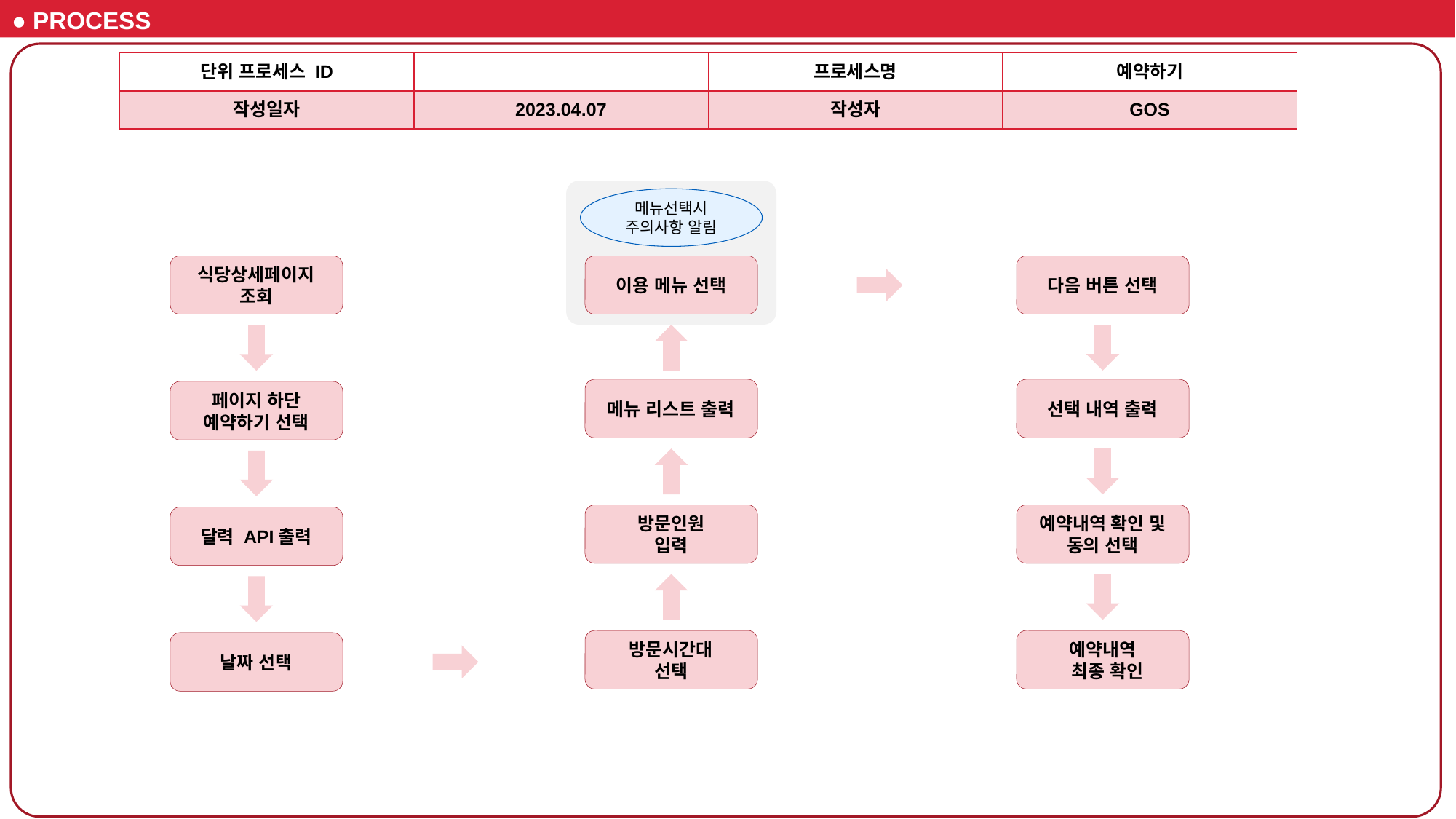

● PROCESS

| 단위 프로세스 ID |  | 프로세스명 | 예약하기 |
| --- | --- | --- | --- |
| 작성일자 | 2023.04.07 | 작성자 | GOS |

메뉴선택시 주의사항 알림
식당상세페이지
조회

페이지 하단
예약하기 선택

달력 API출력

날짜 선택
이용 메뉴 선택
다음 버튼 선택

선택 내역 출력

예약내역 확인 및 동의 선택

예약내역
 최종 확인

메뉴 리스트 출력

방문인원
입력

방문시간대
선택